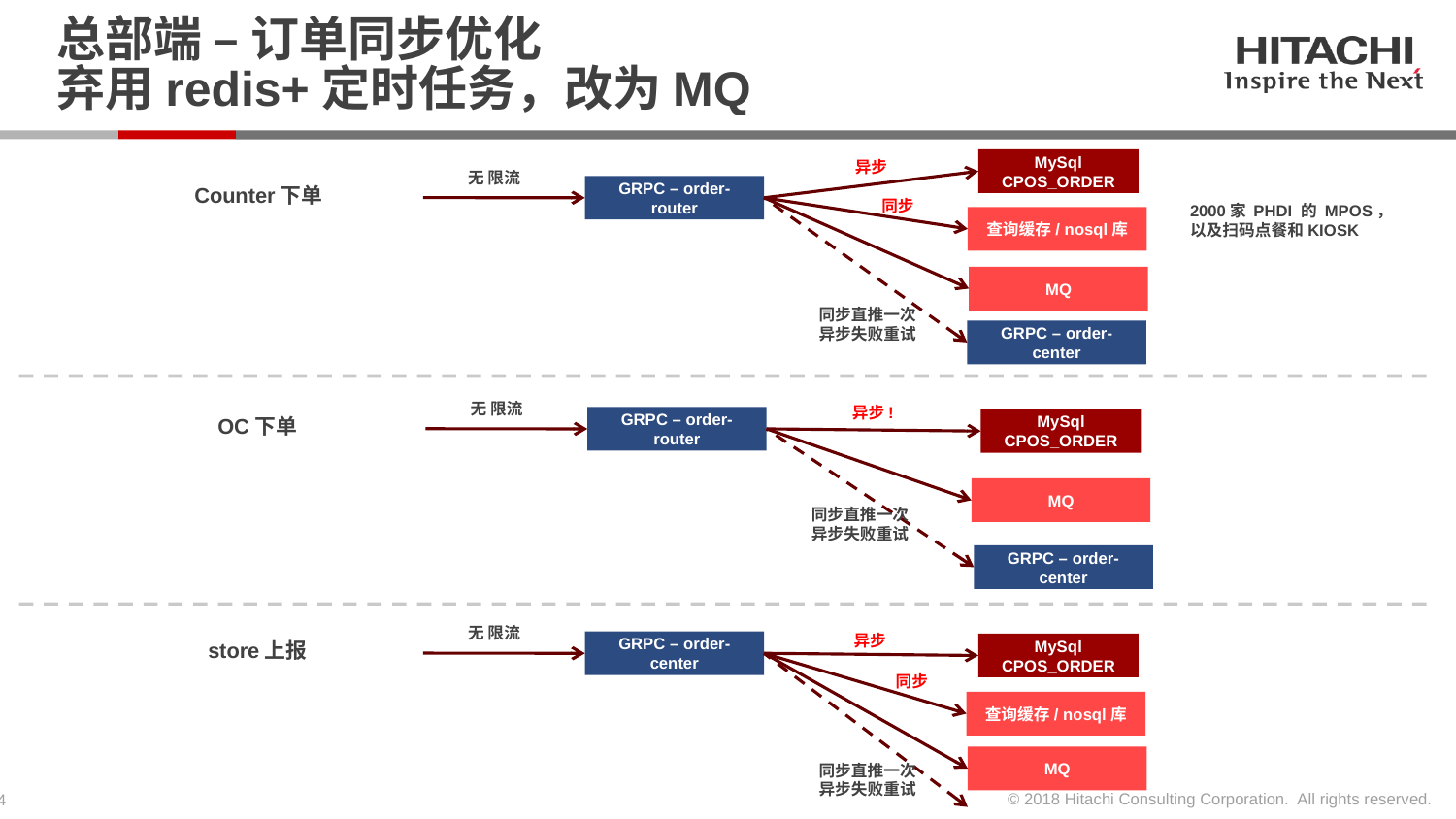

# 总部端 – 订单同步优化 弃用redis+定时任务，改为MQ
MySql
CPOS_ORDER
异步
无 限流
Counter下单
GRPC – order-router
同步
2000家 PHDI 的 MPOS，
以及扫码点餐和KIOSK
查询缓存/ nosql库
MQ
同步直推一次
异步失败重试
GRPC – order-center
无 限流
异步!
OC下单
GRPC – order-router
MySql
CPOS_ORDER
MQ
同步直推一次
异步失败重试
GRPC – order-center
无 限流
异步
store上报
GRPC – order-center
MySql
CPOS_ORDER
同步
查询缓存/ nosql库
MQ
同步直推一次
异步失败重试